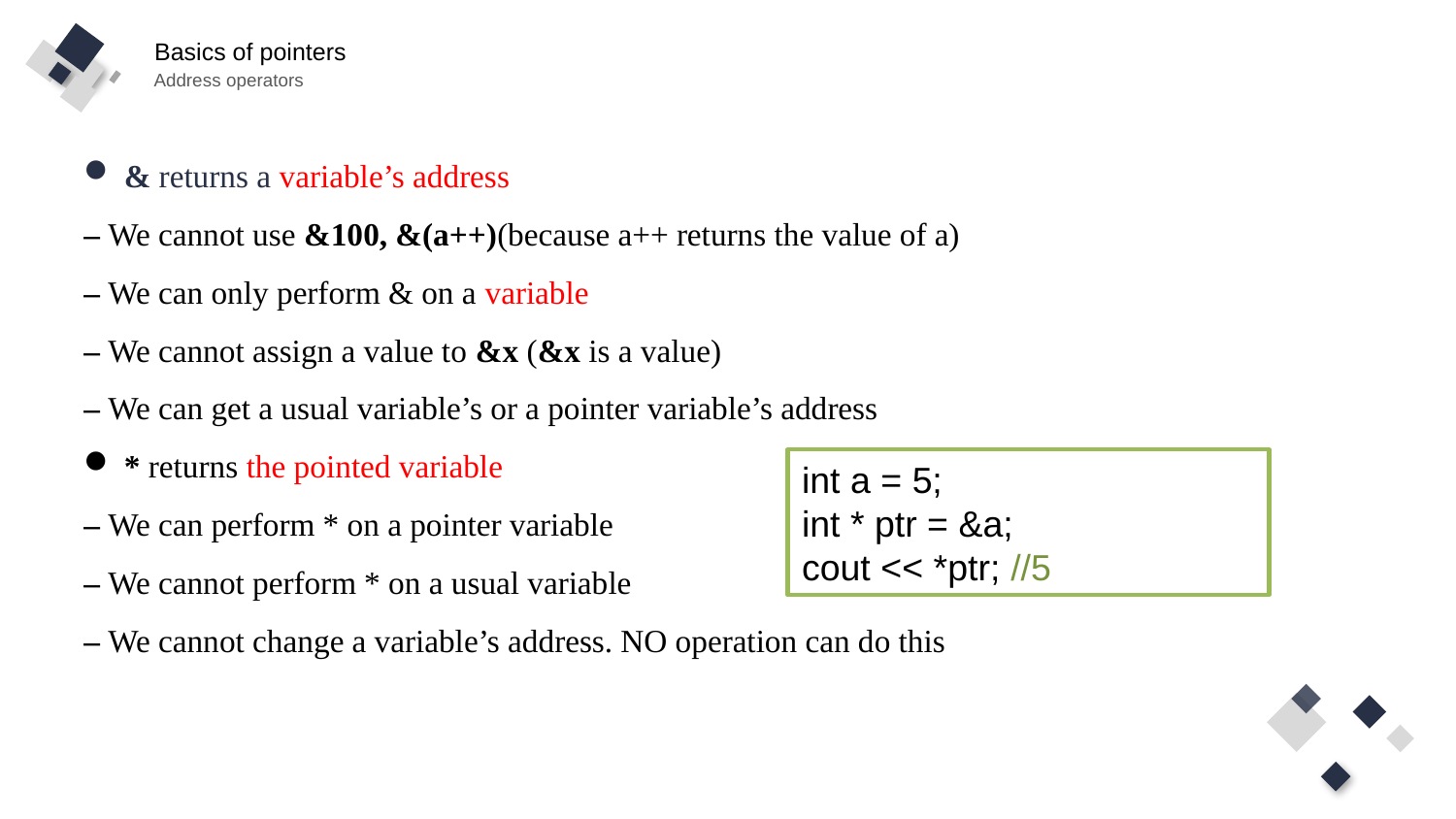

Basics of pointers

Address operators
 & returns a variable’s address
– We cannot use &100, &(a++)(because a++ returns the value of a)
– We can only perform & on a variable
– We cannot assign a value to &x (&x is a value)
– We can get a usual variable’s or a pointer variable’s address
 * returns the pointed variable
– We can perform * on a pointer variable
– We cannot perform * on a usual variable
– We cannot change a variable’s address. NO operation can do this

标题内	容
单击此处添加文字阐述，添加简短问题说明文字
int a = 5;
int * ptr = &a;
cout << *ptr; //5

标题内	容
单击此处添加文字阐述，添加简短问题说明文字